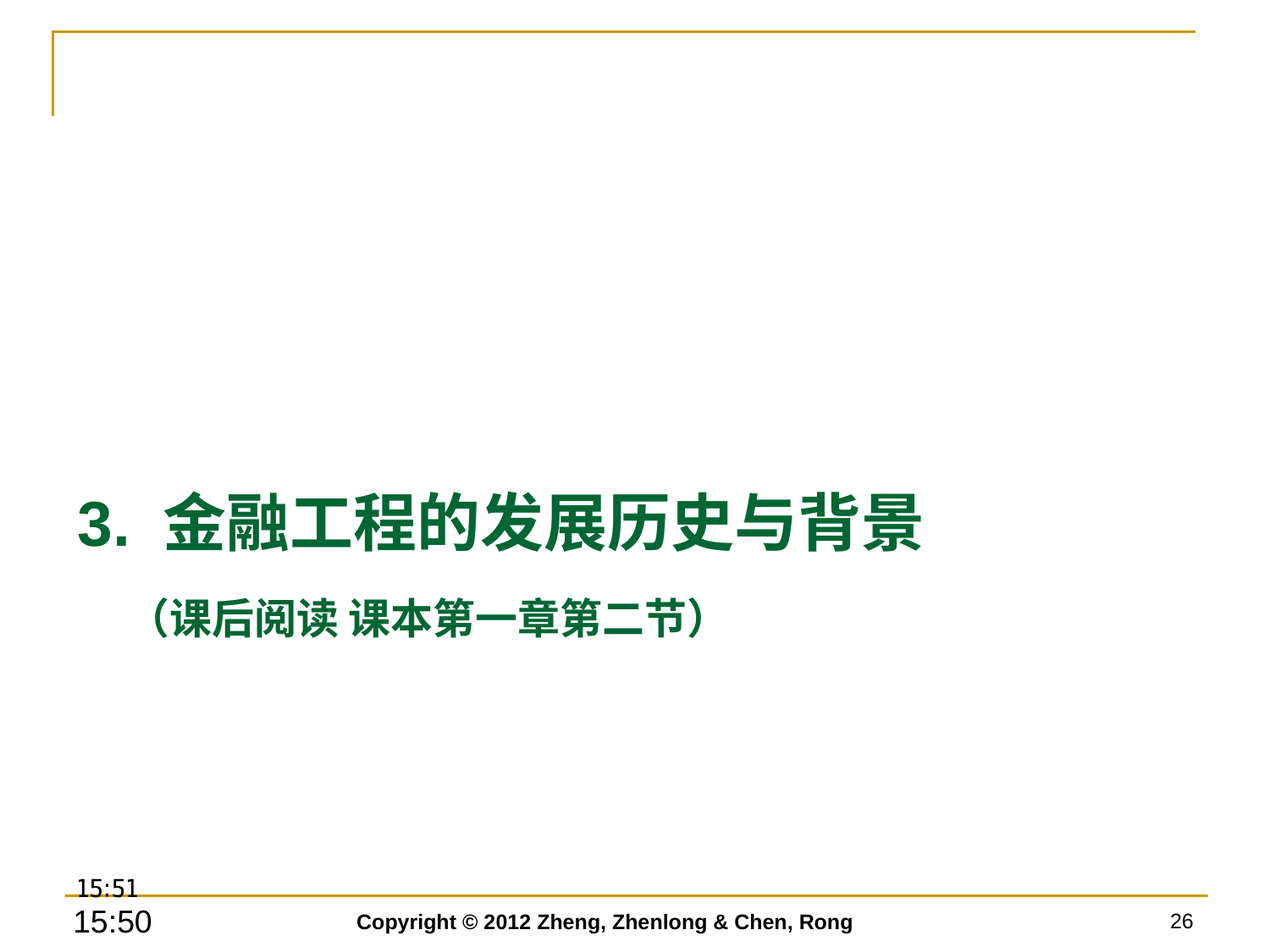

# 3. 金融工程的发展历史与背景
（课后阅读 课本第一章第二节）
15:51
26
Copyright © 2012 Zheng, Zhenlong & Chen, Rong